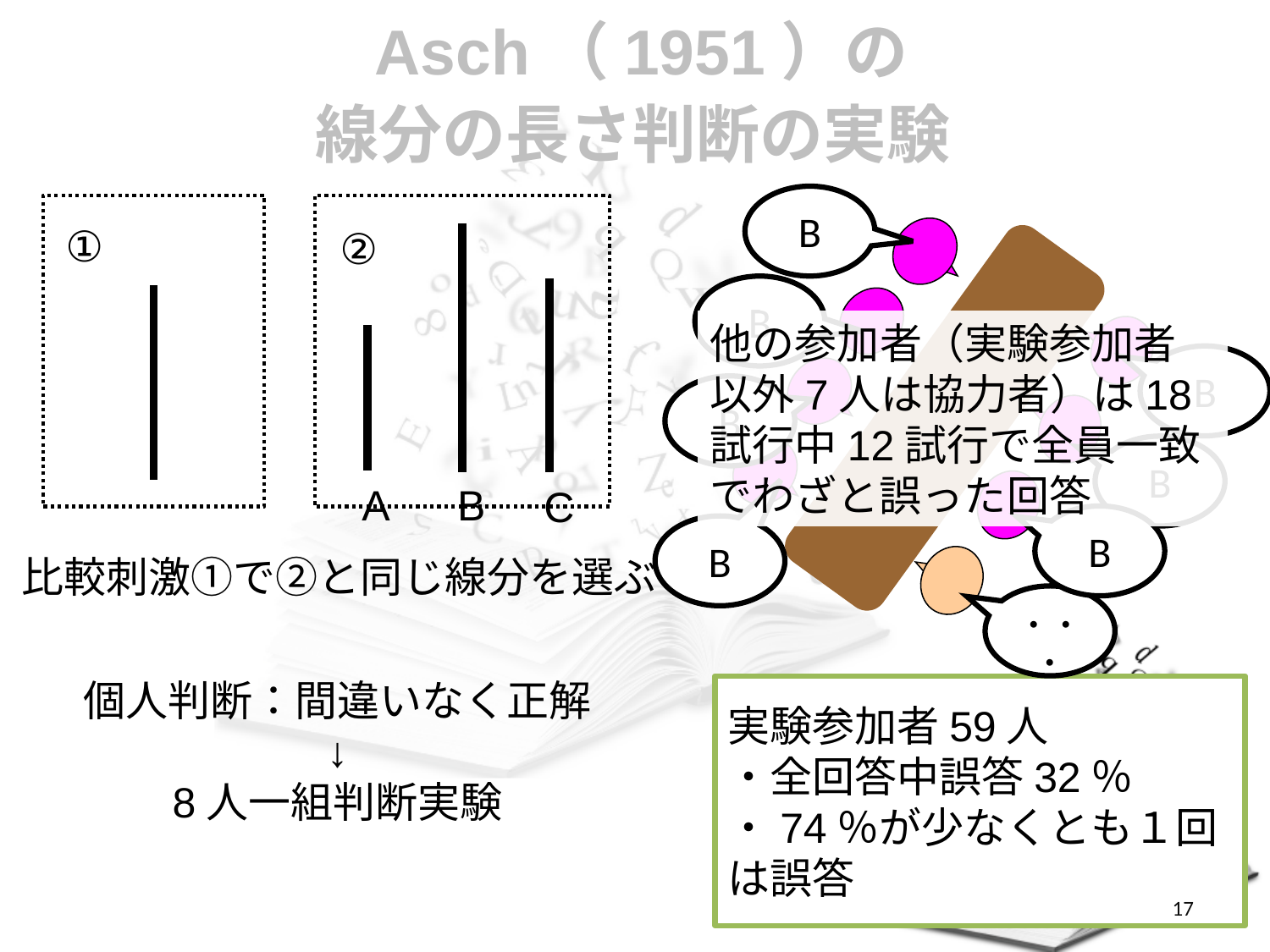

# Asch（1951）の 線分の長さ判断の実験
B

①
②
A
B
C

B

他の参加者（実験参加者以外7人は協力者）は18試行中12試行で全員一致でわざと誤った回答

B

B

B

B
B

比較刺激①で②と同じ線分を選ぶ
・・・
個人判断：間違いなく正解
↓
8人一組判断実験
実験参加者59人
・全回答中誤答32％
・74％が少なくとも１回は誤答
17